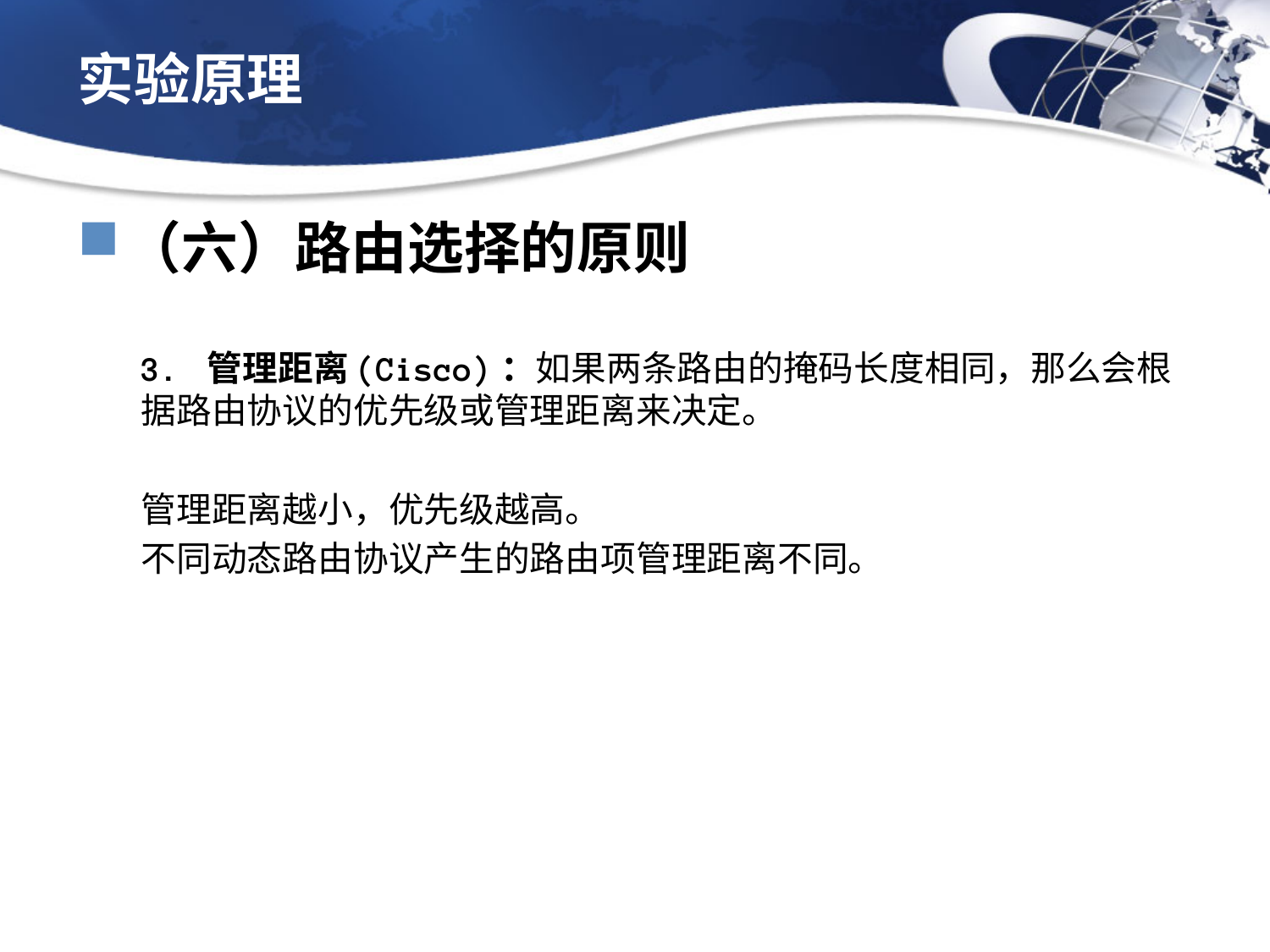

# 实验原理
（六）路由选择的原则

3. 管理距离(Cisco)：如果两条路由的掩码长度相同，那么会根据路由协议的优先级或管理距离来决定。

管理距离越小，优先级越高。
不同动态路由协议产生的路由项管理距离不同。